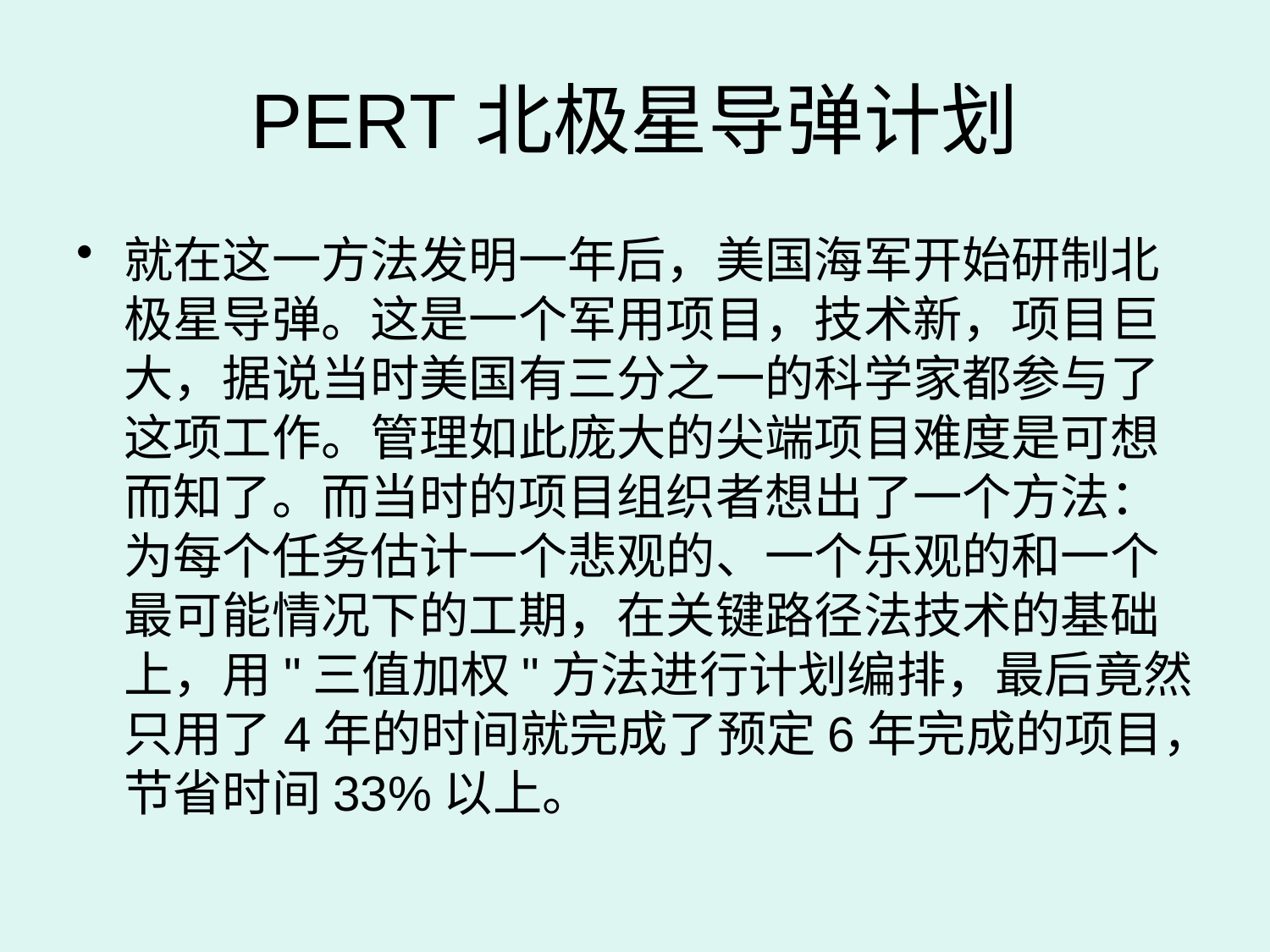

# PERT北极星导弹计划
就在这一方法发明一年后，美国海军开始研制北极星导弹。这是一个军用项目，技术新，项目巨大，据说当时美国有三分之一的科学家都参与了这项工作。管理如此庞大的尖端项目难度是可想而知了。而当时的项目组织者想出了一个方法：为每个任务估计一个悲观的、一个乐观的和一个最可能情况下的工期，在关键路径法技术的基础上，用"三值加权"方法进行计划编排，最后竟然只用了4年的时间就完成了预定6年完成的项目，节省时间33%以上。

22